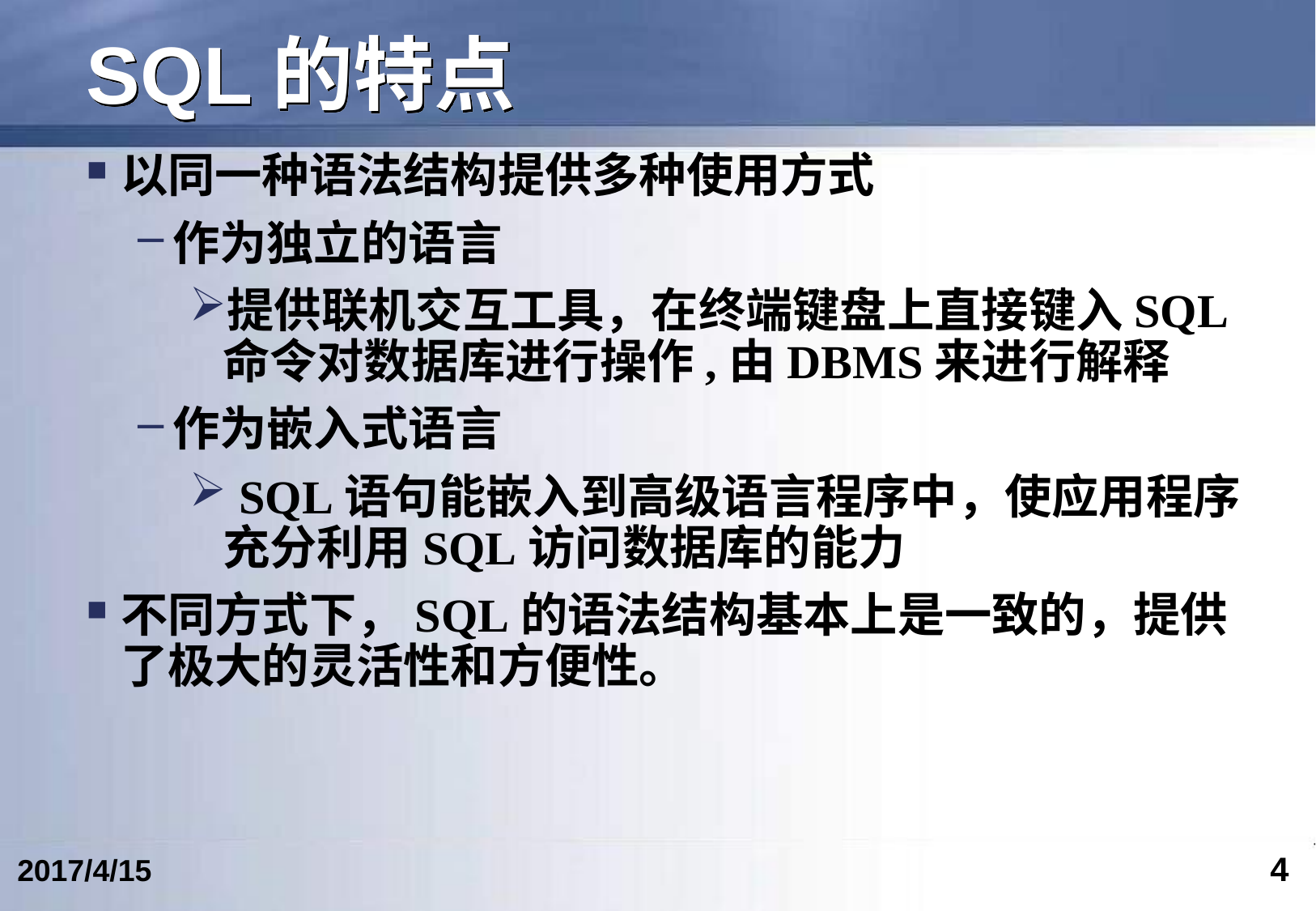

# SQL的特点
以同一种语法结构提供多种使用方式
作为独立的语言
提供联机交互工具，在终端键盘上直接键入SQL命令对数据库进行操作,由DBMS来进行解释
作为嵌入式语言
 SQL语句能嵌入到高级语言程序中，使应用程序充分利用SQL访问数据库的能力
不同方式下，SQL的语法结构基本上是一致的，提供了极大的灵活性和方便性。
4
2017/4/15